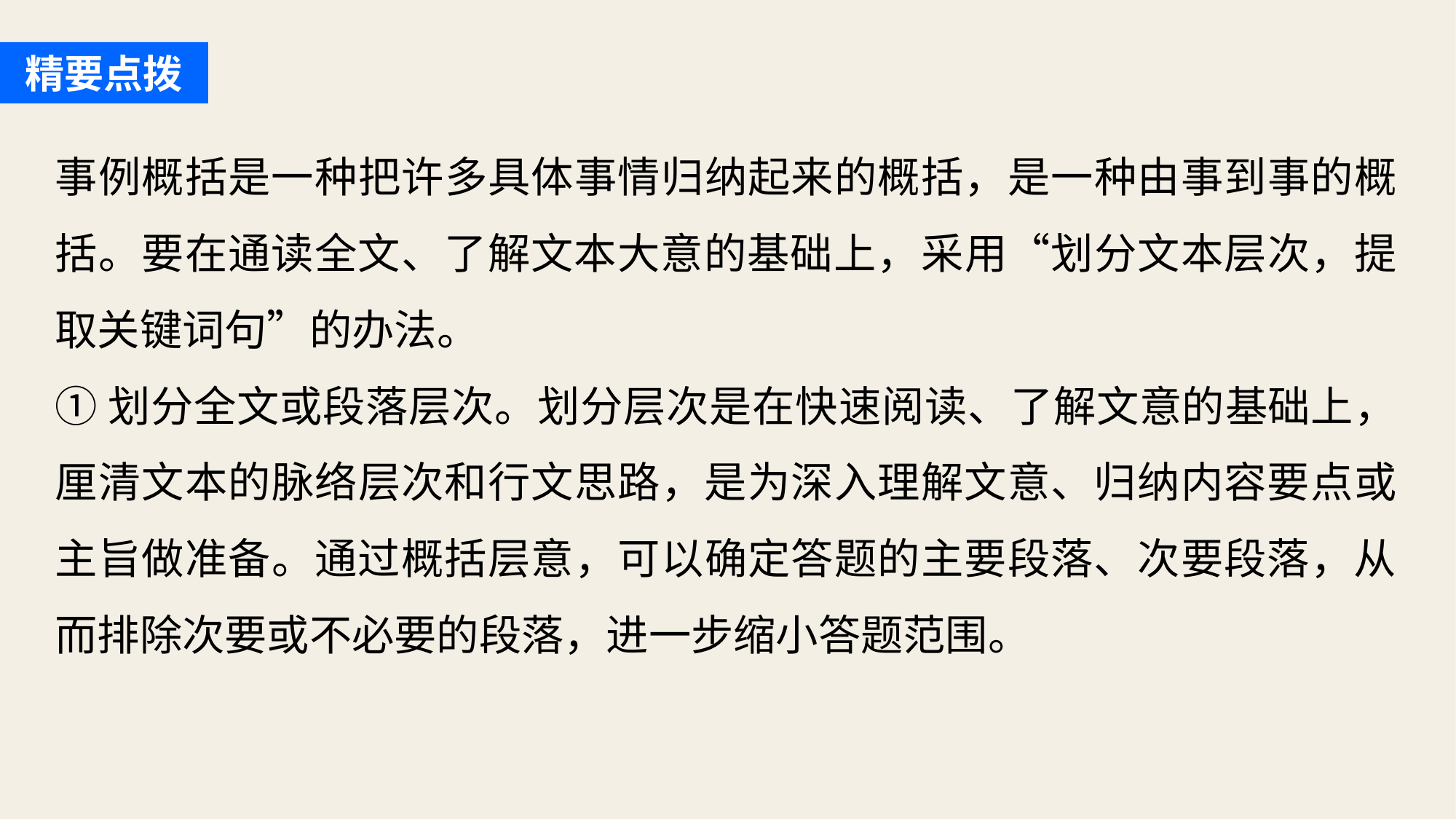

精要点拨
事例概括是一种把许多具体事情归纳起来的概括，是一种由事到事的概括。要在通读全文、了解文本大意的基础上，采用“划分文本层次，提取关键词句”的办法。
①划分全文或段落层次。划分层次是在快速阅读、了解文意的基础上，厘清文本的脉络层次和行文思路，是为深入理解文意、归纳内容要点或主旨做准备。通过概括层意，可以确定答题的主要段落、次要段落，从而排除次要或不必要的段落，进一步缩小答题范围。